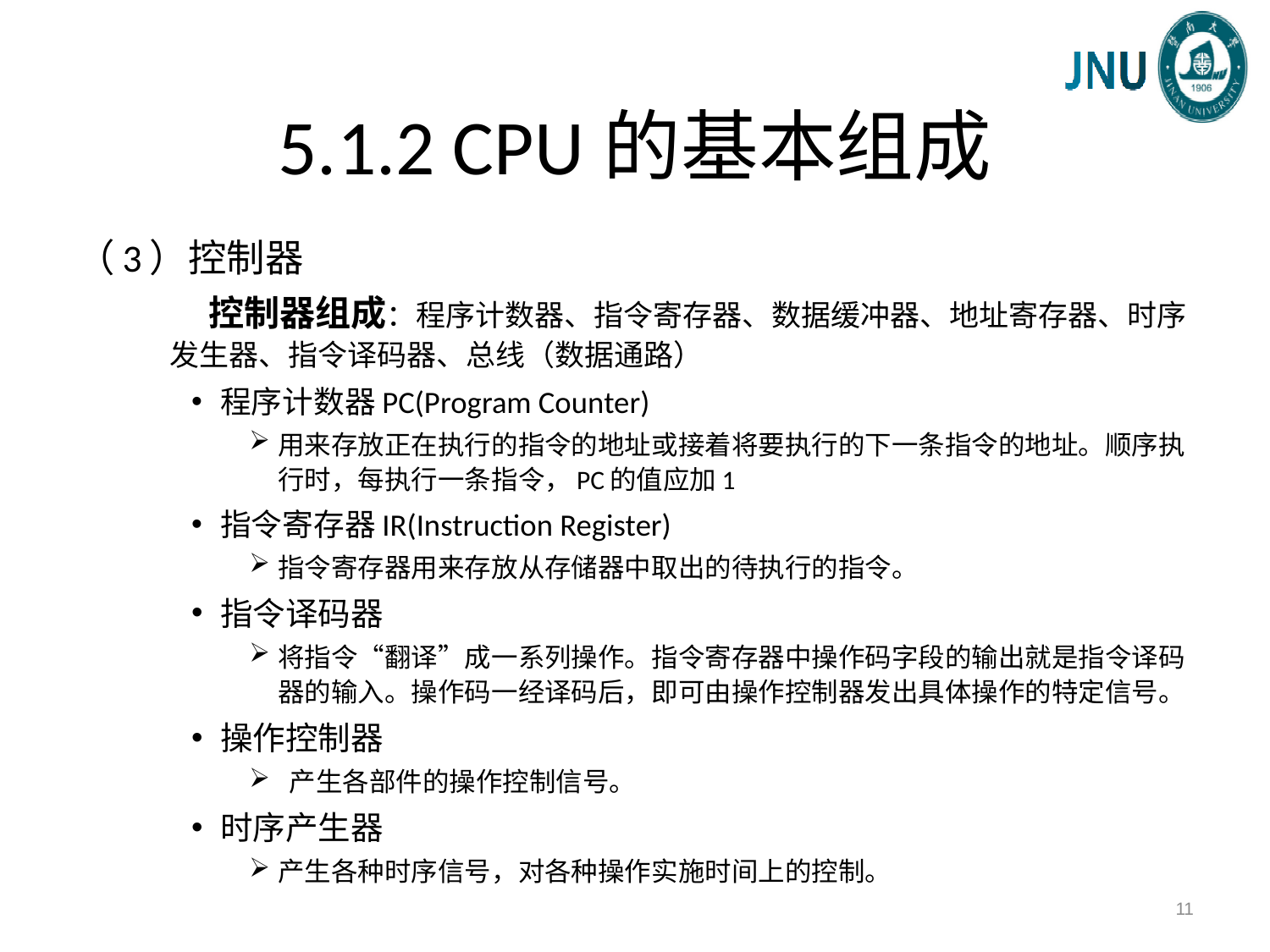

# 5.1.2 CPU的基本组成
（3）控制器
		     控制器组成：程序计数器、指令寄存器、数据缓冲器、地址寄存器、时序发生器、指令译码器、总线（数据通路）
程序计数器PC(Program Counter)
用来存放正在执行的指令的地址或接着将要执行的下一条指令的地址。顺序执行时，每执行一条指令，PC的值应加1
指令寄存器IR(Instruction Register)
指令寄存器用来存放从存储器中取出的待执行的指令。
指令译码器
将指令“翻译”成一系列操作。指令寄存器中操作码字段的输出就是指令译码器的输入。操作码一经译码后，即可由操作控制器发出具体操作的特定信号。
操作控制器
 产生各部件的操作控制信号。
时序产生器
产生各种时序信号，对各种操作实施时间上的控制。
11